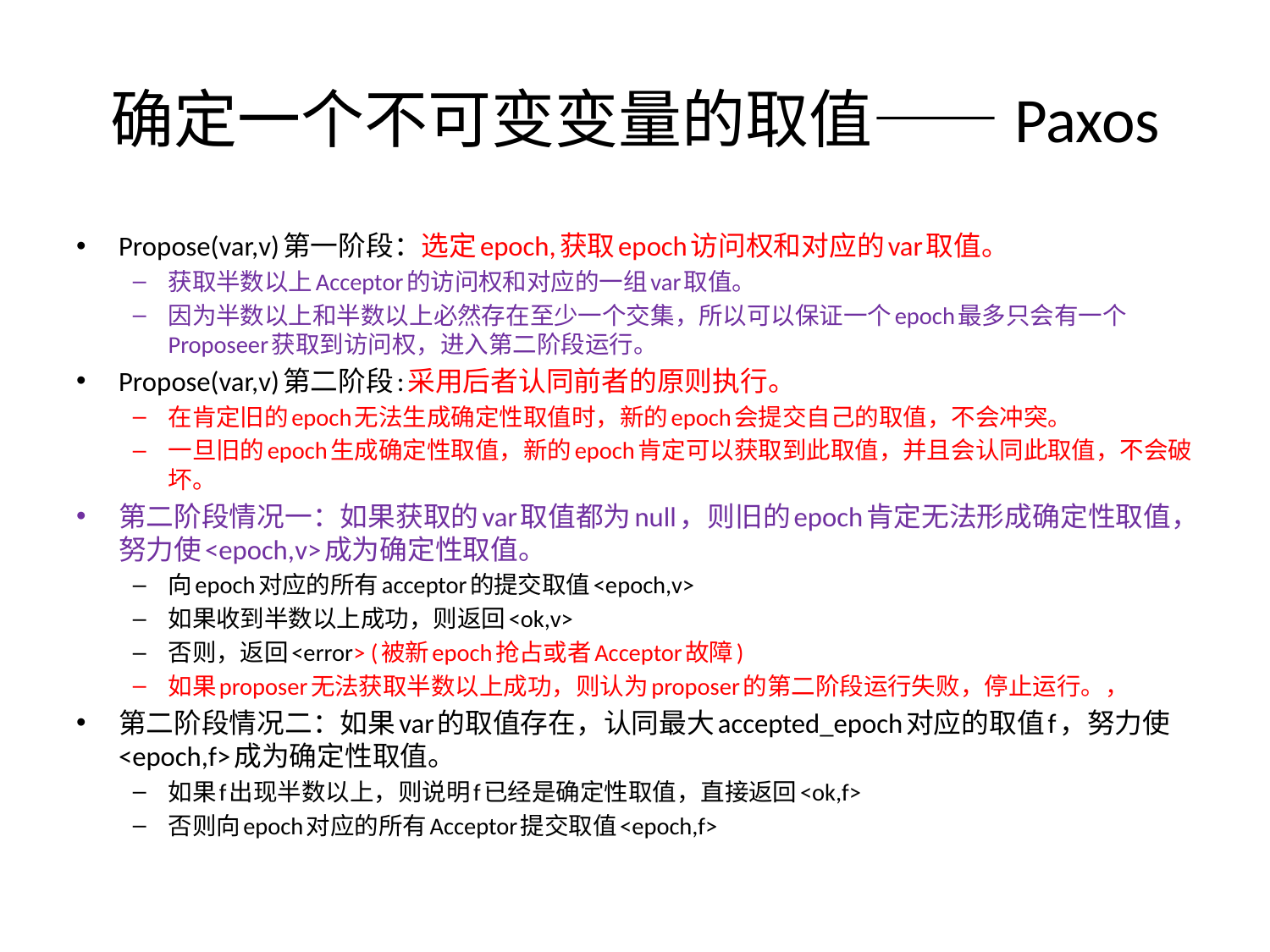

# 确定一个不可变变量的取值——Paxos
Propose(var,v)第一阶段：选定epoch,获取epoch访问权和对应的var取值。
获取半数以上Acceptor的访问权和对应的一组var取值。
因为半数以上和半数以上必然存在至少一个交集，所以可以保证一个epoch最多只会有一个Proposeer获取到访问权，进入第二阶段运行。
Propose(var,v)第二阶段:采用后者认同前者的原则执行。
在肯定旧的epoch无法生成确定性取值时，新的epoch会提交自己的取值，不会冲突。
一旦旧的epoch生成确定性取值，新的epoch肯定可以获取到此取值，并且会认同此取值，不会破坏。
第二阶段情况一：如果获取的var取值都为null，则旧的epoch肯定无法形成确定性取值，努力使<epoch,v>成为确定性取值。
向epoch对应的所有acceptor的提交取值<epoch,v>
如果收到半数以上成功，则返回<ok,v>
否则，返回<error> (被新epoch抢占或者Acceptor故障)
如果proposer无法获取半数以上成功，则认为proposer的第二阶段运行失败，停止运行。，
第二阶段情况二：如果var的取值存在，认同最大accepted_epoch对应的取值f，努力使<epoch,f>成为确定性取值。
如果f出现半数以上，则说明f已经是确定性取值，直接返回<ok,f>
否则向epoch对应的所有Acceptor提交取值<epoch,f>